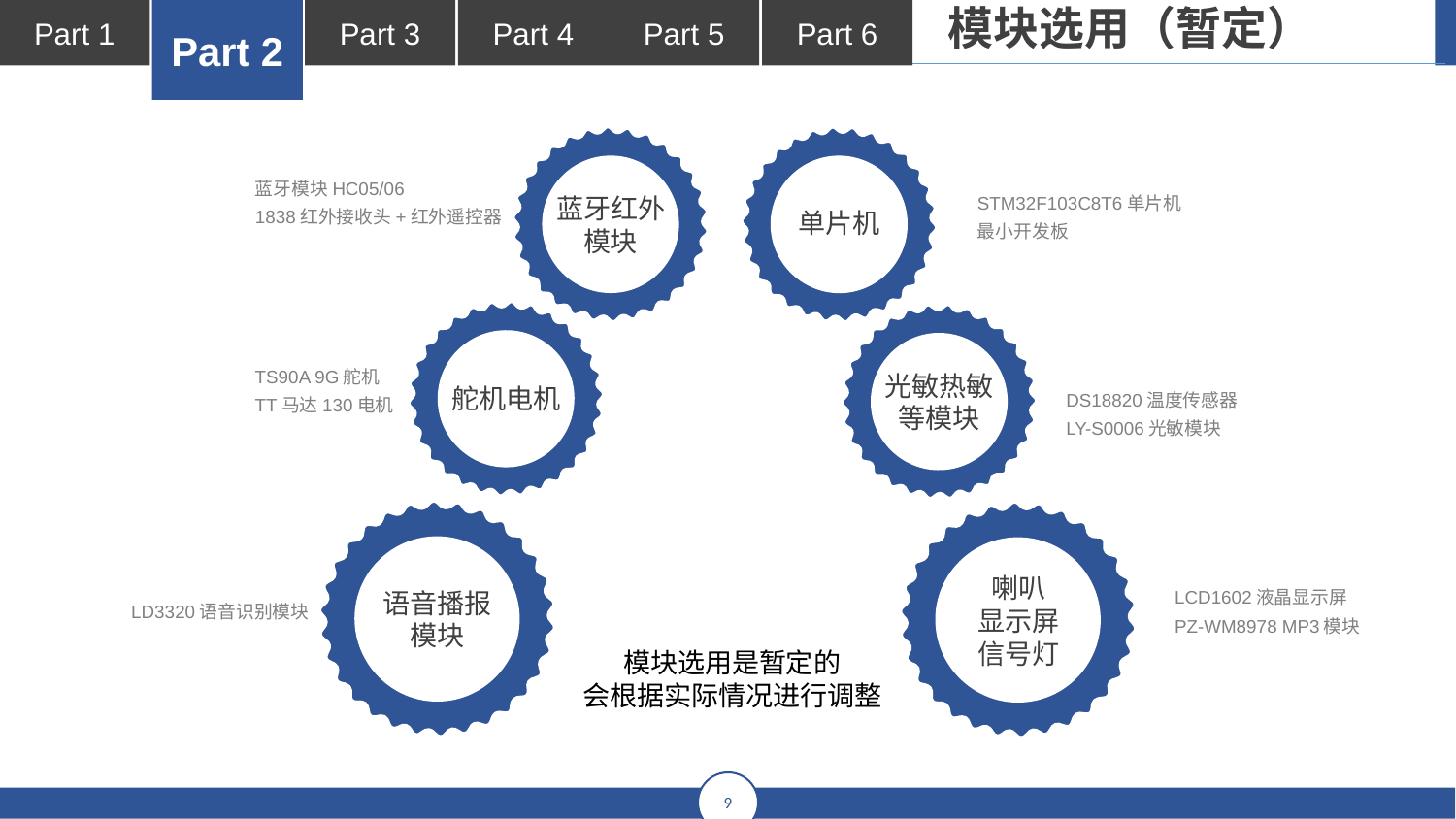

模块选用（暂定）

蓝牙模块HC05/06
1838红外接收头+红外遥控器

STM32F103C8T6单片机最小开发板
蓝牙红外
模块
单片机

TS90A 9G舵机
TT马达130电机
光敏热敏
等模块
舵机电机
DS18820温度传感器
LY-S0006光敏模块

喇叭
显示屏
信号灯
LCD1602液晶显示屏
PZ-WM8978 MP3模块
语音播报
模块
LD3320语音识别模块
模块选用是暂定的
会根据实际情况进行调整
延时符